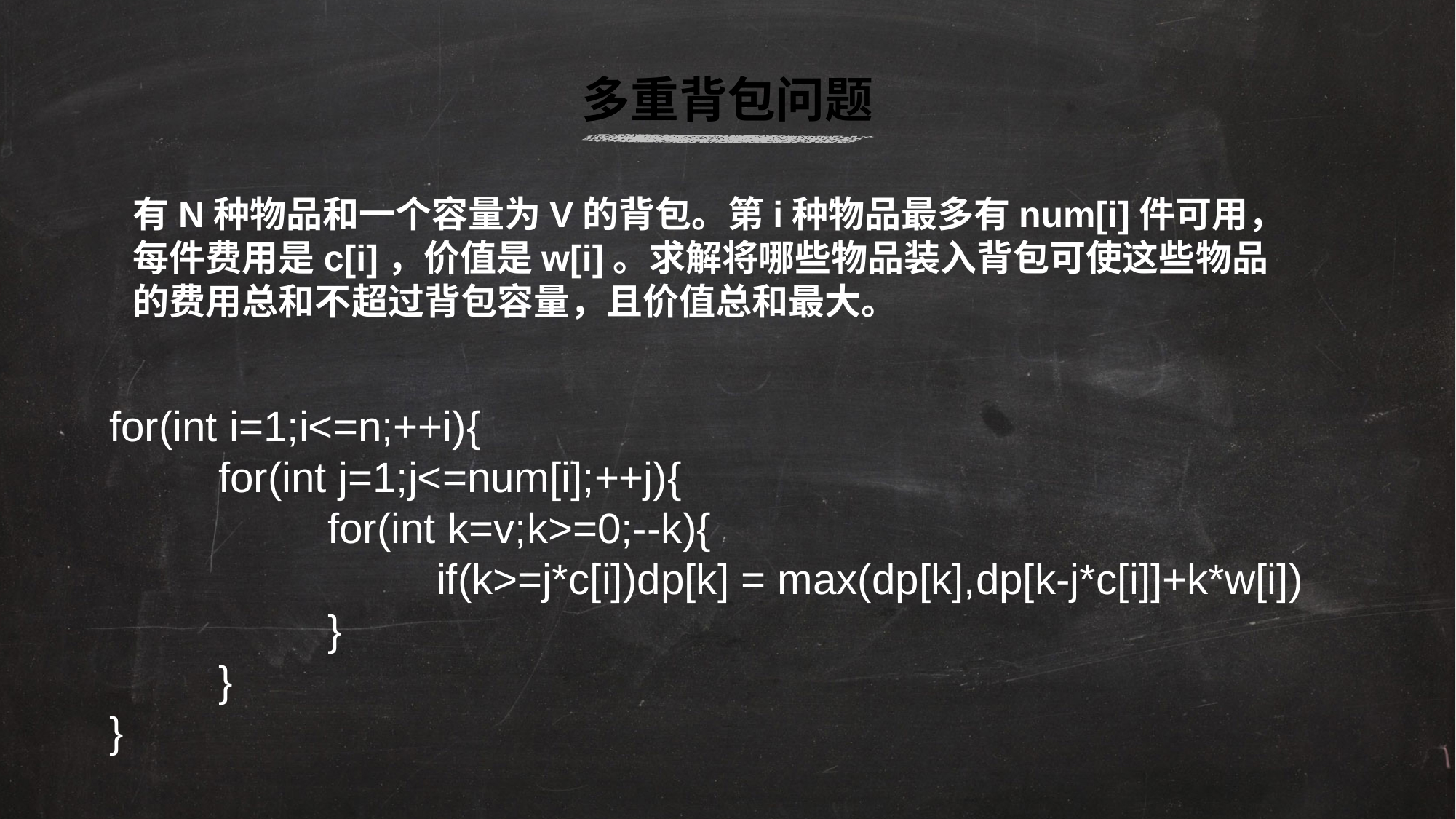

多重背包问题

有N种物品和一个容量为V的背包。第i种物品最多有num[i]件可用，
每件费用是c[i]，价值是w[i]。求解将哪些物品装入背包可使这些物品
的费用总和不超过背包容量，且价值总和最大。

for(int i=1;i<=n;++i){
	for(int j=1;j<=num[i];++j){
		for(int k=v;k>=0;--k){
			if(k>=j*c[i])dp[k] = max(dp[k],dp[k-j*c[i]]+k*w[i])
		}
	}
}